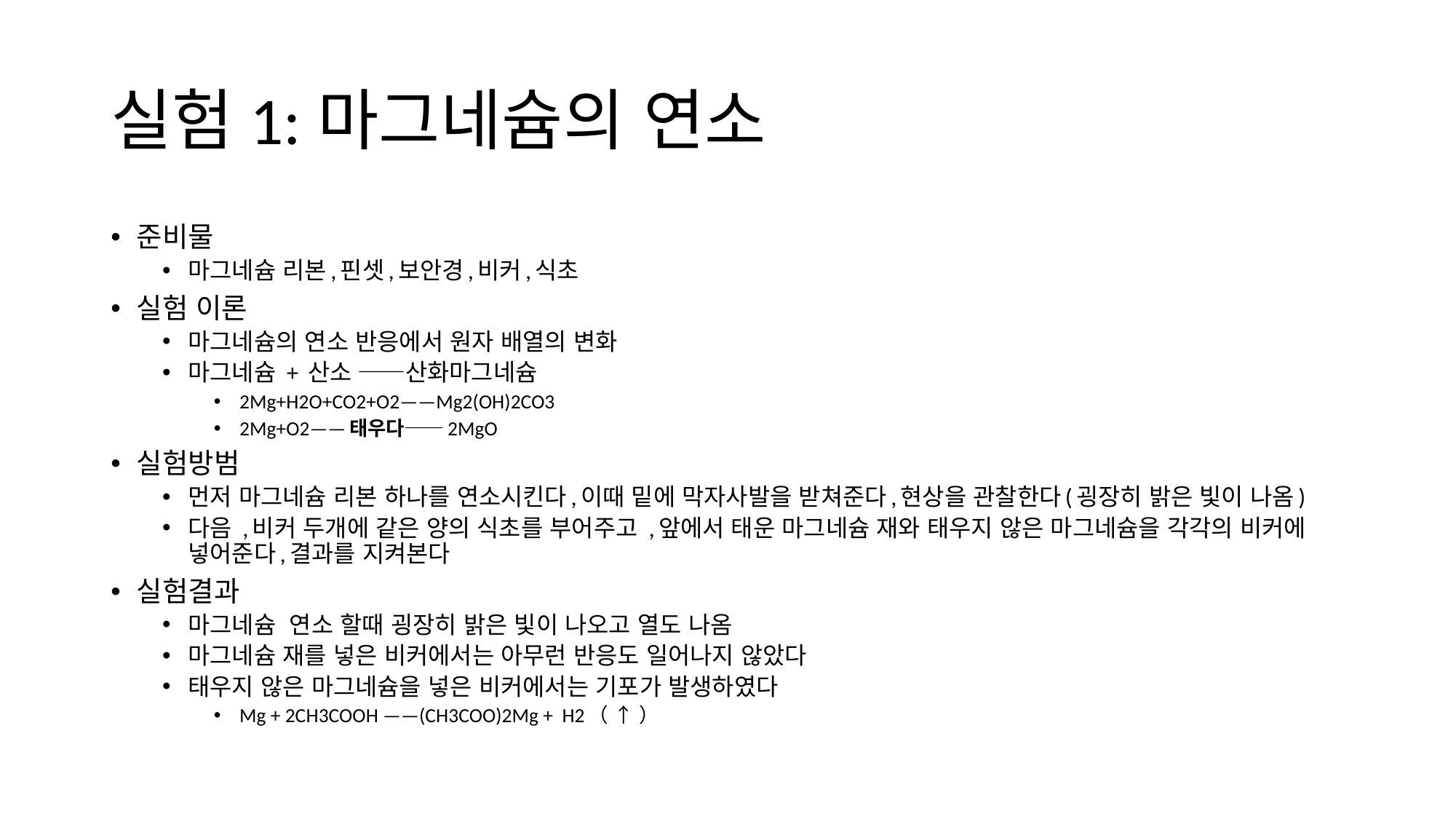

# 실험1:마그네슘의 연소
준비물
마그네슘 리본,핀셋,보안경,비커,식초
실험 이론
마그네슘의 연소 반응에서 원자 배열의 변화
마그네슘 + 산소 ——산화마그네슘
2Mg+H2O+CO2+O2——Mg2(OH)2CO3
2Mg+O2——태우다——2MgO
실험방범
먼저 마그네슘 리본 하나를 연소시킨다,이때 밑에 막자사발을 받쳐준다,현상을 관찰한다(굉장히 밝은 빛이 나옴)
다음 ,비커 두개에 같은 양의 식초를 부어주고 ,앞에서 태운 마그네슘 재와 태우지 않은 마그네슘을 각각의 비커에 넣어준다,결과를 지켜본다
실험결과
마그네슘  연소 할때 굉장히 밝은 빛이 나오고 열도 나옴
마그네슘 재를 넣은 비커에서는 아무런 반응도 일어나지 않았다
태우지 않은 마그네슘을 넣은 비커에서는 기포가 발생하였다
Mg + 2CH3COOH ——(CH3COO)2Mg +  H2（ ↑ ）